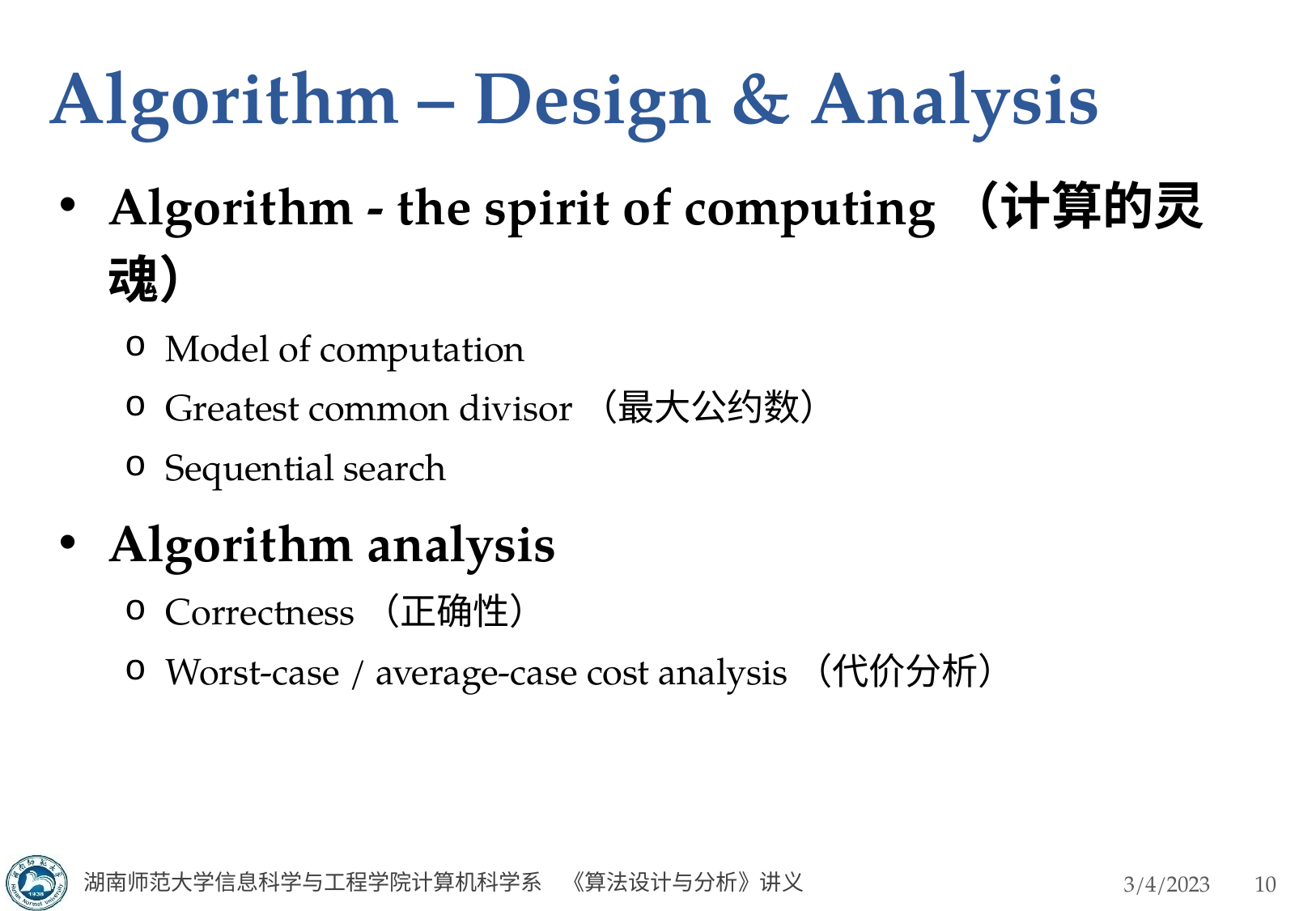

# Algorithm – Design & Analysis
Algorithm - the spirit of computing（计算的灵魂）
Model of computation
Greatest common divisor（最大公约数）
Sequential search
Algorithm analysis
Correctness（正确性）
Worst-case / average-case cost analysis（代价分析）
湖南师范大学信息科学与工程学院计算机科学系   《算法设计与分析》讲义
3/4/2023
10